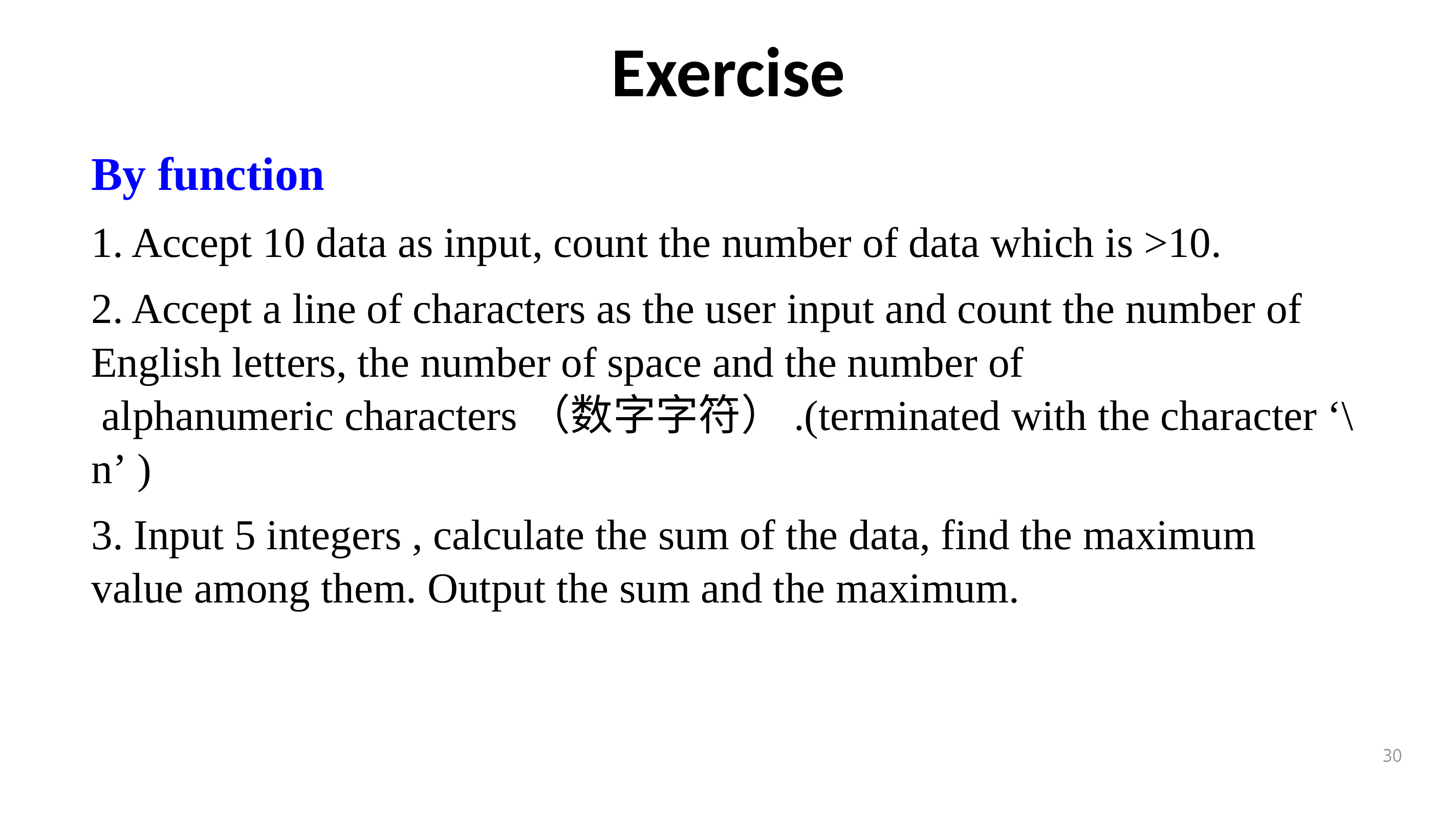

Exercise
By function
1. Accept 10 data as input, count the number of data which is >10.
2. Accept a line of characters as the user input and count the number of English letters, the number of space and the number of  alphanumeric characters（数字字符）.(terminated with the character ‘\n’ )
3. Input 5 integers , calculate the sum of the data, find the maximum value among them. Output the sum and the maximum.

30